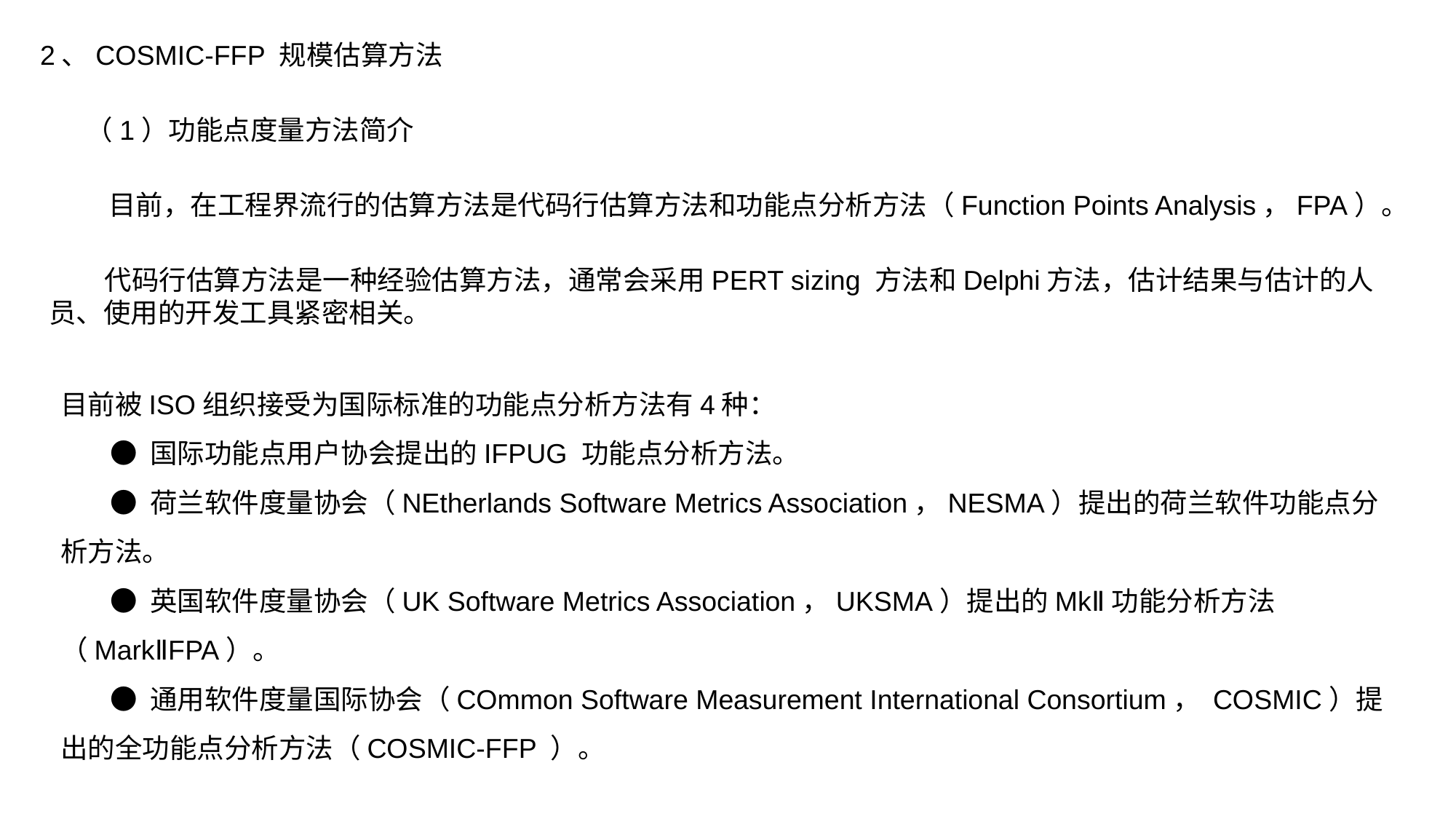

2、COSMIC-FFP 规模估算方法
（1）功能点度量方法简介
目前，在工程界流行的估算方法是代码行估算方法和功能点分析方法（Function Points Analysis，FPA）。
        代码行估算方法是一种经验估算方法，通常会采用PERT sizing 方法和Delphi方法，估计结果与估计的人员、使用的开发工具紧密相关。
目前被ISO组织接受为国际标准的功能点分析方法有4种：
        ● 国际功能点用户协会提出的IFPUG 功能点分析方法。
        ● 荷兰软件度量协会（NEtherlands Software Metrics Association，NESMA）提出的荷兰软件功能点分析方法。
        ● 英国软件度量协会（UK Software Metrics Association，UKSMA）提出的MkⅡ功能分析方法（MarkⅡFPA）。
        ● 通用软件度量国际协会（COmmon Software Measurement International Consortium， COSMIC）提出的全功能点分析方法（COSMIC-FFP ）。